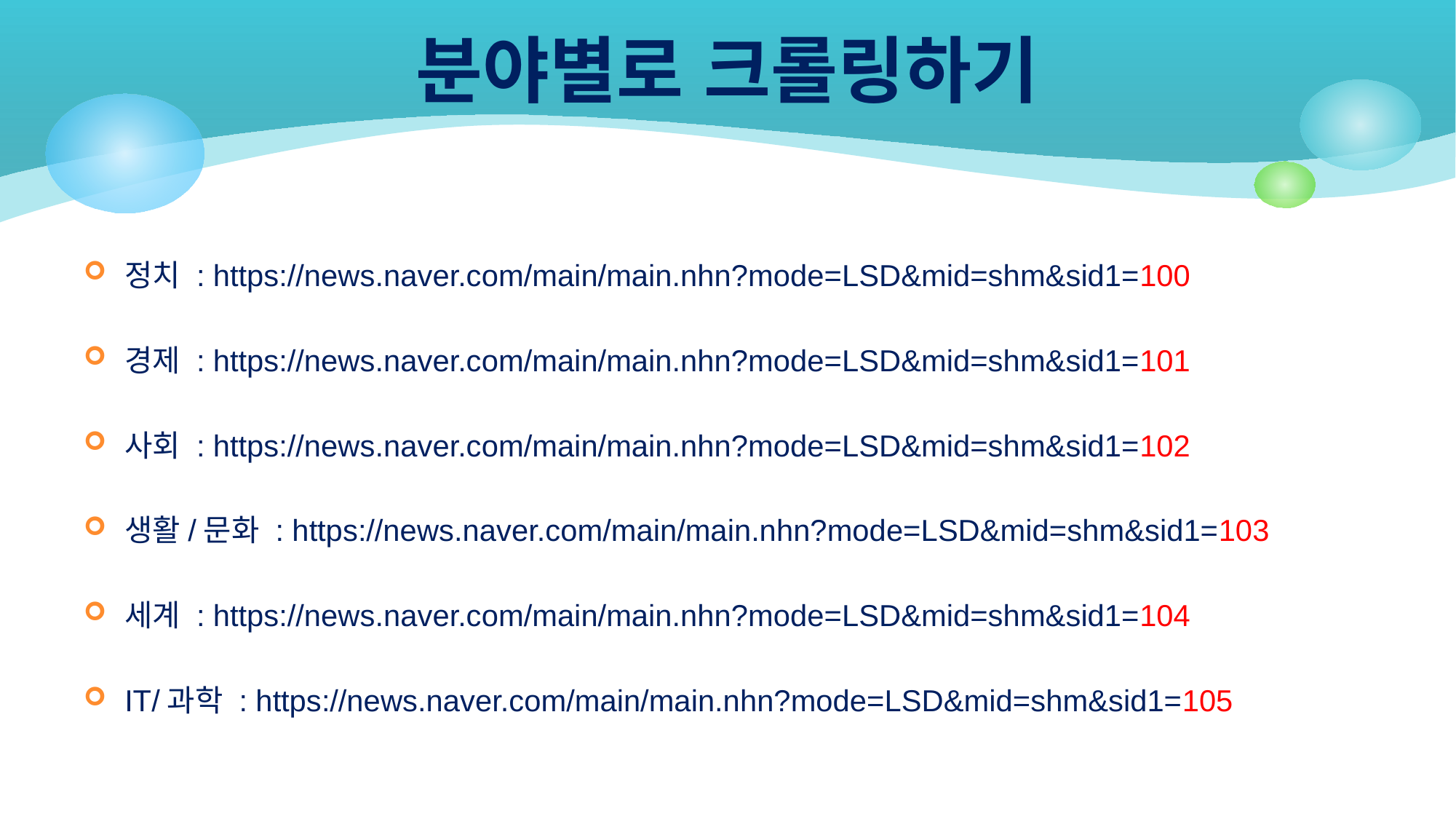

# 분야별로 크롤링하기
정치 : https://news.naver.com/main/main.nhn?mode=LSD&mid=shm&sid1=100

경제 : https://news.naver.com/main/main.nhn?mode=LSD&mid=shm&sid1=101

사회 : https://news.naver.com/main/main.nhn?mode=LSD&mid=shm&sid1=102

생활/문화 : https://news.naver.com/main/main.nhn?mode=LSD&mid=shm&sid1=103

세계 : https://news.naver.com/main/main.nhn?mode=LSD&mid=shm&sid1=104

IT/과학 : https://news.naver.com/main/main.nhn?mode=LSD&mid=shm&sid1=105